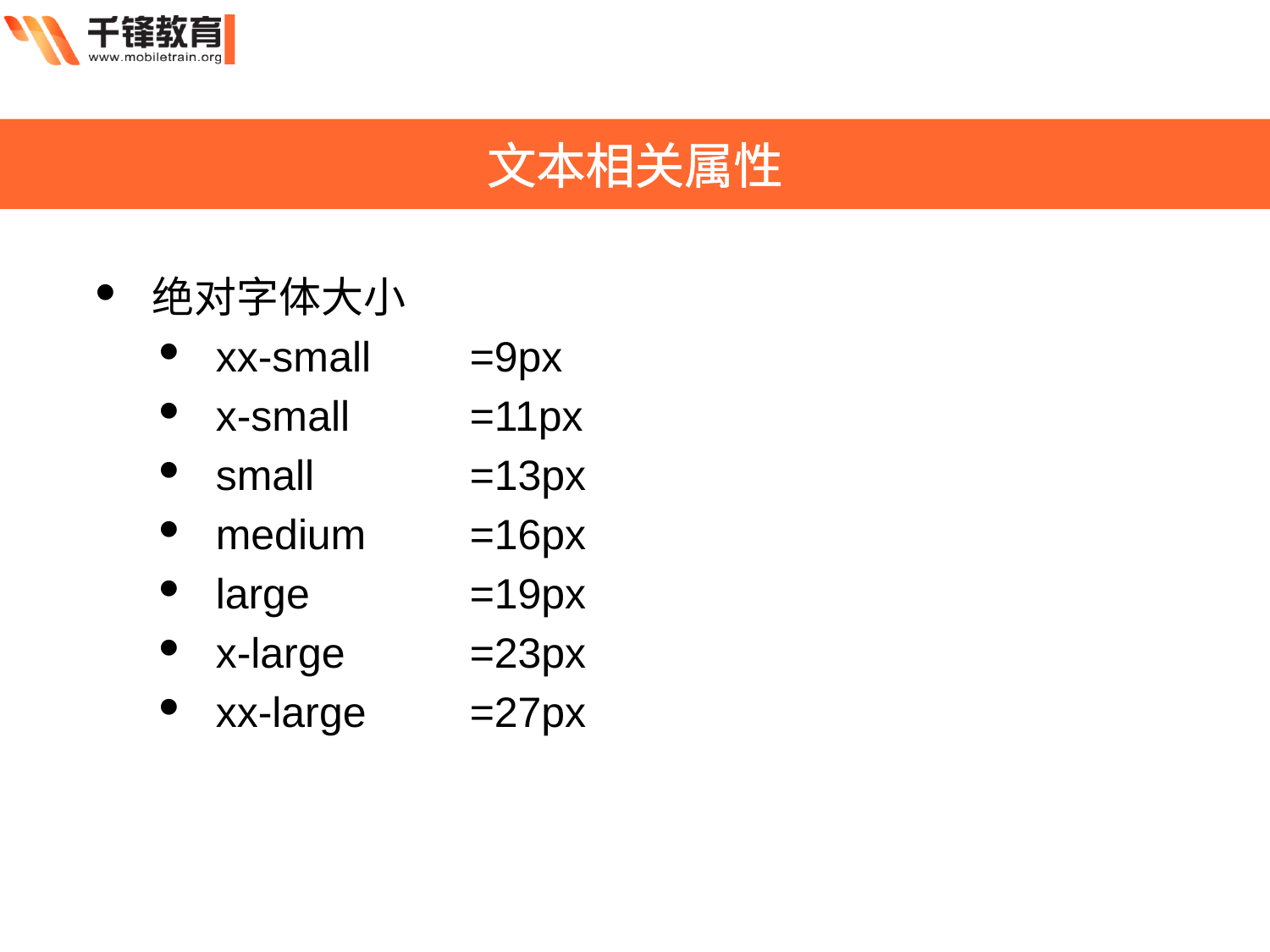

文本相关属性
绝对字体大小
xx-small 	=9px
x-small  	=11px
small     	=13px
medium	=16px
large     	=19px
x-large  	=23px
xx-large	=27px